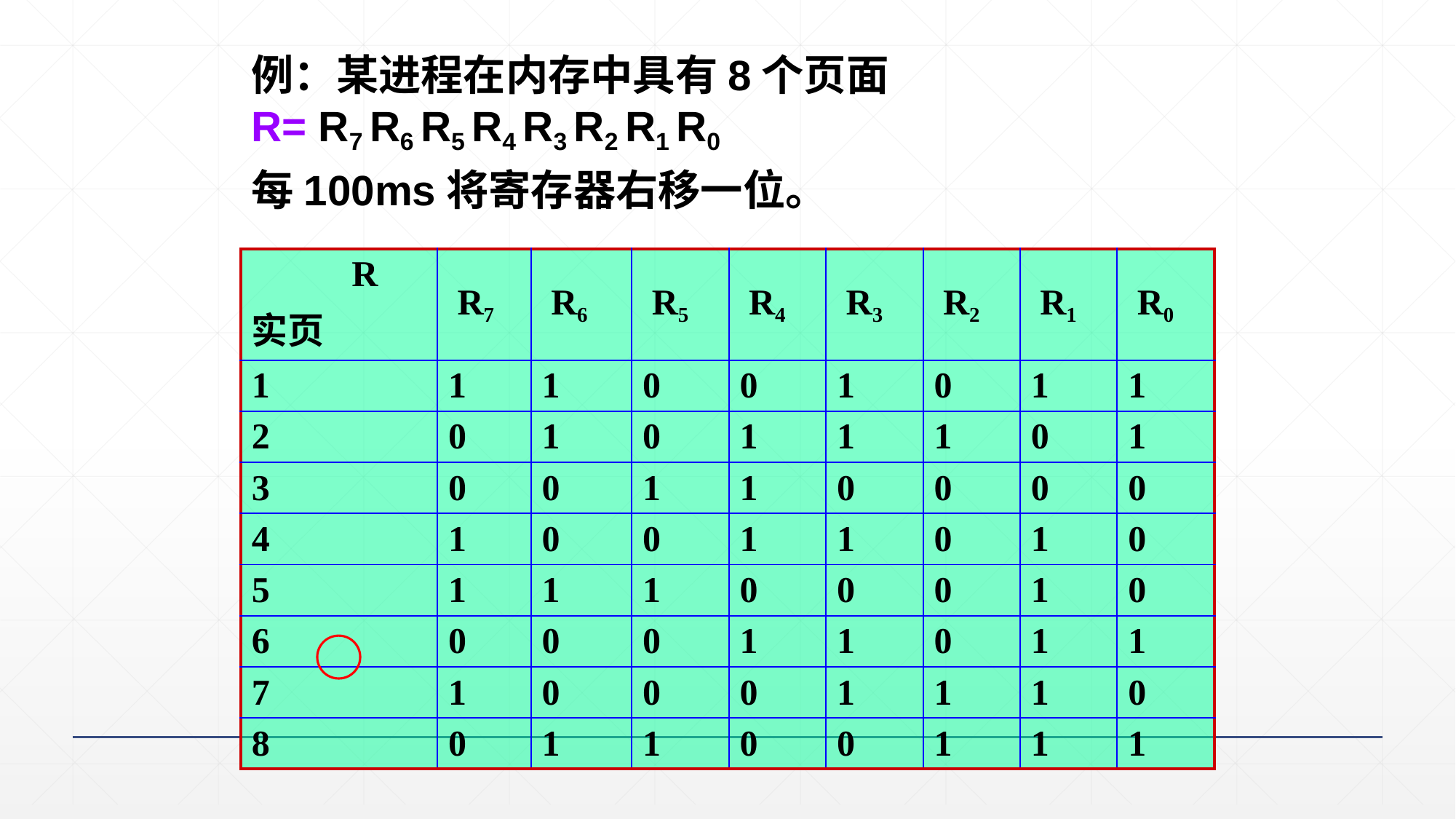

例：某进程在内存中具有8个页面
R= R7 R6 R5 R4 R3 R2 R1 R0
每100ms将寄存器右移一位。
| R 实页 | R7 | R6 | R5 | R4 | R3 | R2 | R1 | R0 |
| --- | --- | --- | --- | --- | --- | --- | --- | --- |
| 1 | 1 | 1 | 0 | 0 | 1 | 0 | 1 | 1 |
| 2 | 0 | 1 | 0 | 1 | 1 | 1 | 0 | 1 |
| 3 | 0 | 0 | 1 | 1 | 0 | 0 | 0 | 0 |
| 4 | 1 | 0 | 0 | 1 | 1 | 0 | 1 | 0 |
| 5 | 1 | 1 | 1 | 0 | 0 | 0 | 1 | 0 |
| 6 | 0 | 0 | 0 | 1 | 1 | 0 | 1 | 1 |
| 7 | 1 | 0 | 0 | 0 | 1 | 1 | 1 | 0 |
| 8 | 0 | 1 | 1 | 0 | 0 | 1 | 1 | 1 |